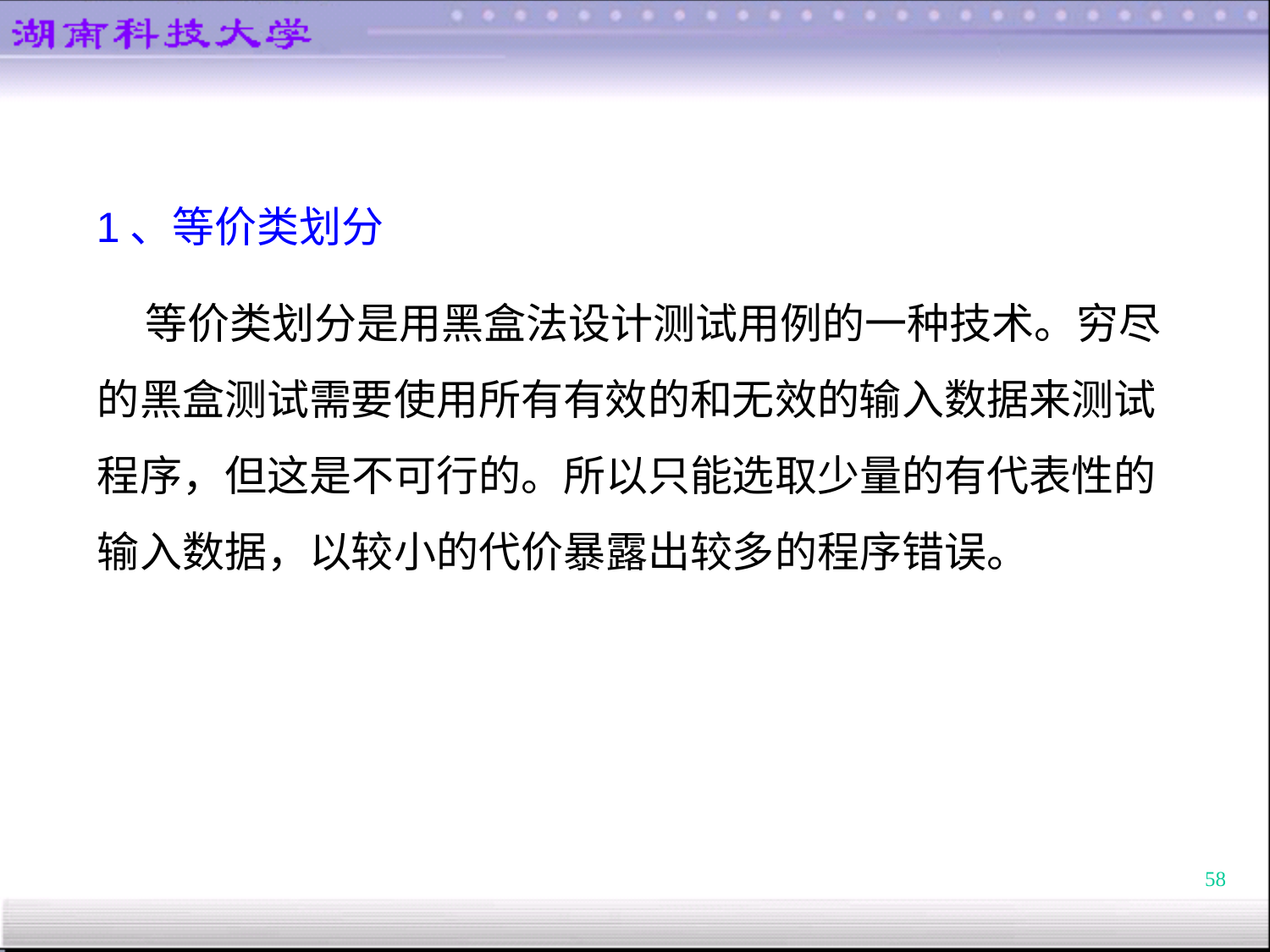

1、等价类划分
    等价类划分是用黑盒法设计测试用例的一种技术。穷尽的黑盒测试需要使用所有有效的和无效的输入数据来测试程序，但这是不可行的。所以只能选取少量的有代表性的输入数据，以较小的代价暴露出较多的程序错误。
58